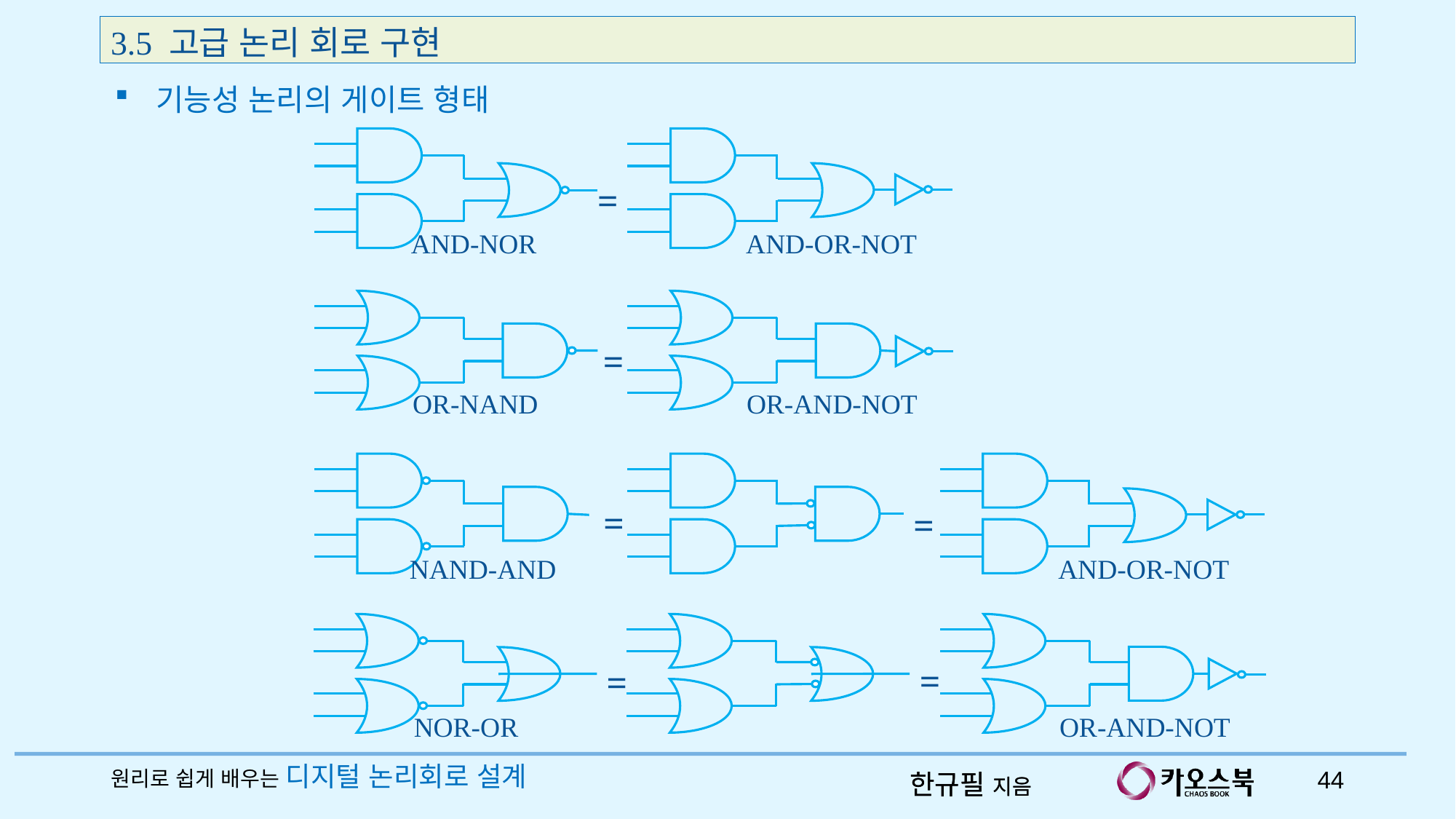

3.5 고급 논리 회로 구현
기능성 논리의 게이트 형태

=

AND-NOR
AND-OR-NOT

=

OR-NAND
OR-AND-NOT

=
=

NAND-AND
AND-OR-NOT

=
=

NOR-OR
OR-AND-NOT
원리로 쉽게 배우는 디지털 논리회로 설계
44